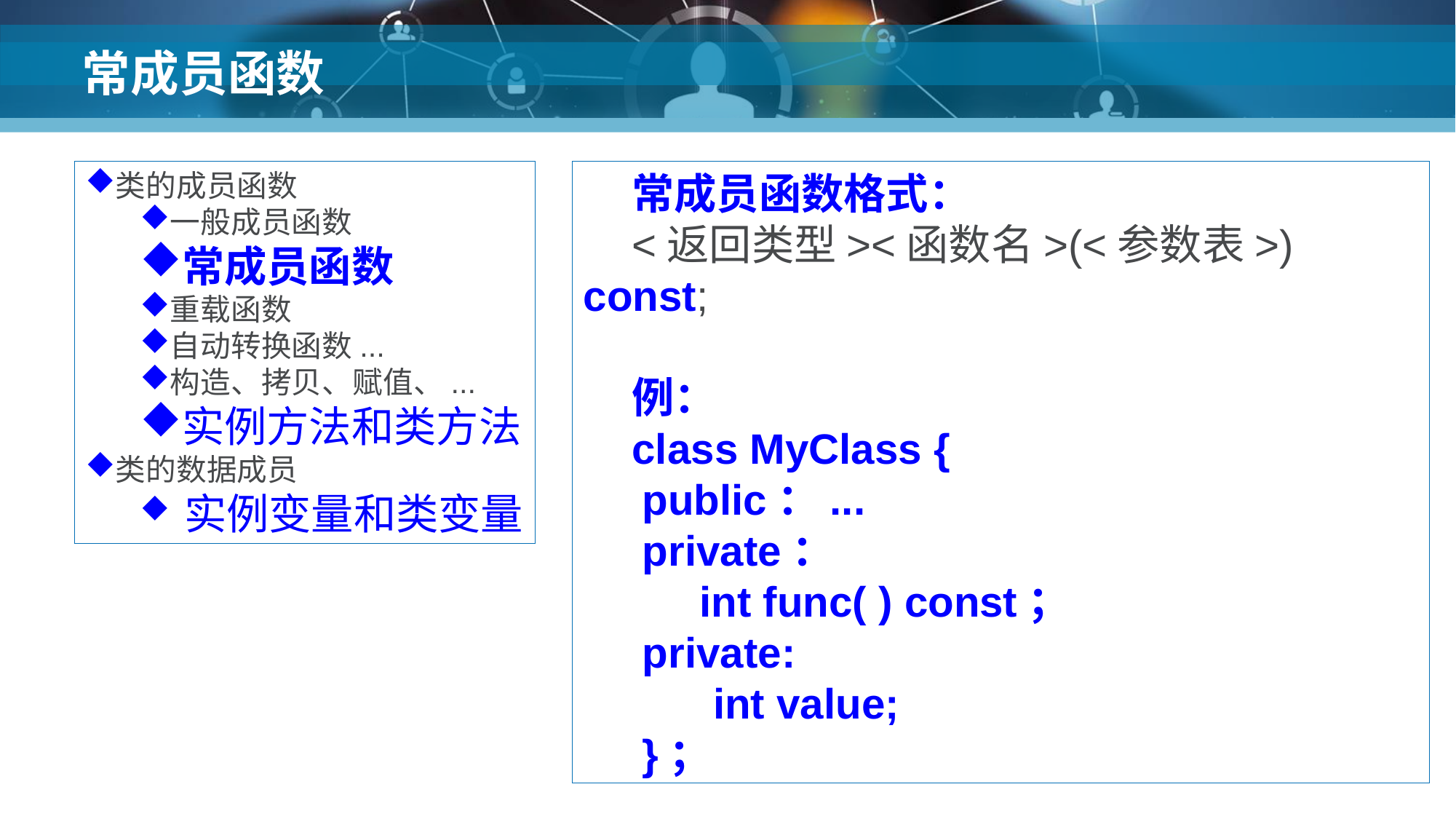

# 常成员函数
类的成员函数
一般成员函数
常成员函数
重载函数
自动转换函数...
构造、拷贝、赋值、...
实例方法和类方法
类的数据成员
 实例变量和类变量
    常成员函数格式：
    <返回类型><函数名>(<参数表>) const;

    例：
    class MyClass {
     public：...
     private：
           int func( ) const；
     private:
           int value;
     }；